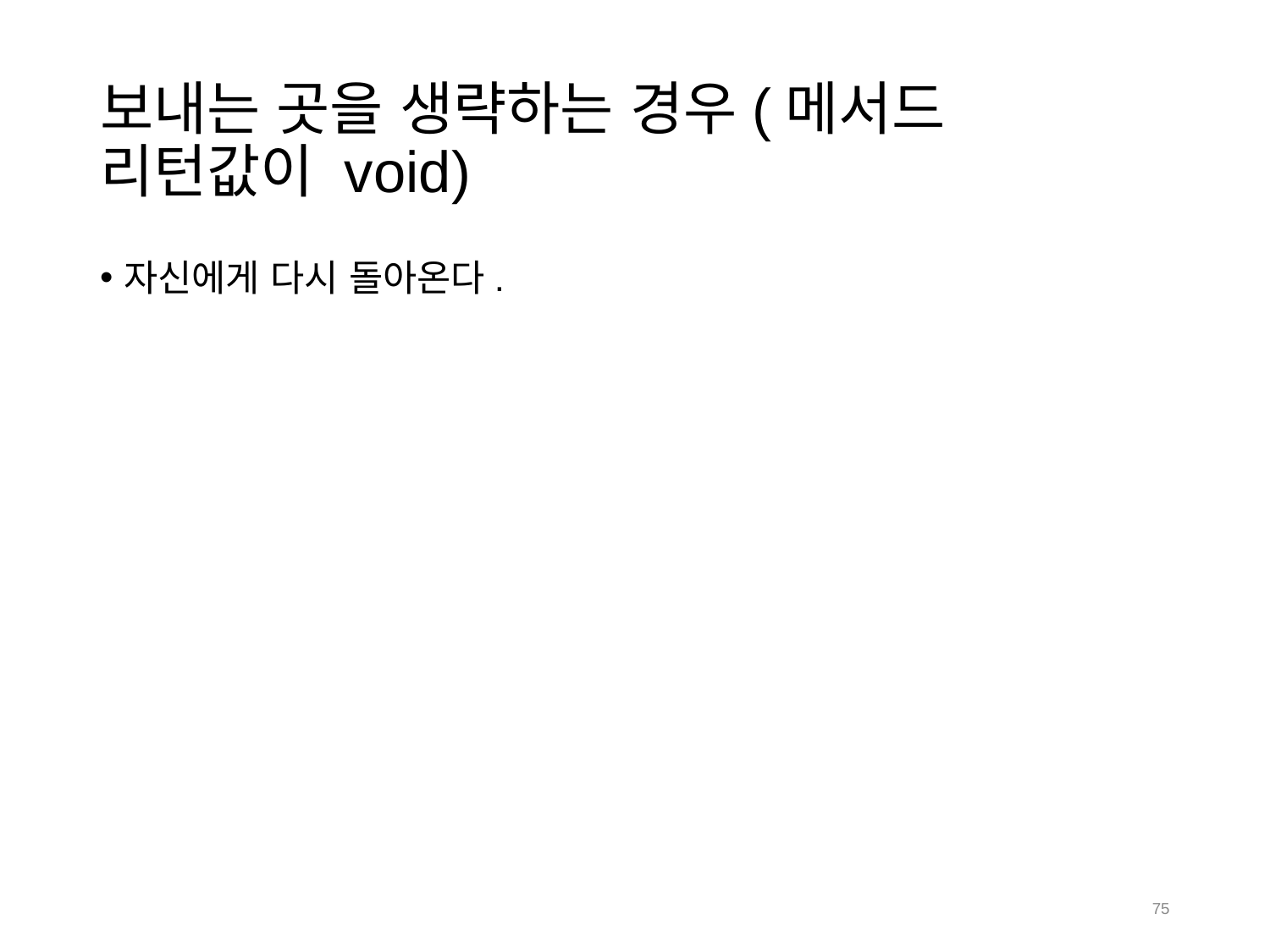

# 보내는 곳을 생략하는 경우(메서드 리턴값이 void)
자신에게 다시 돌아온다.

75